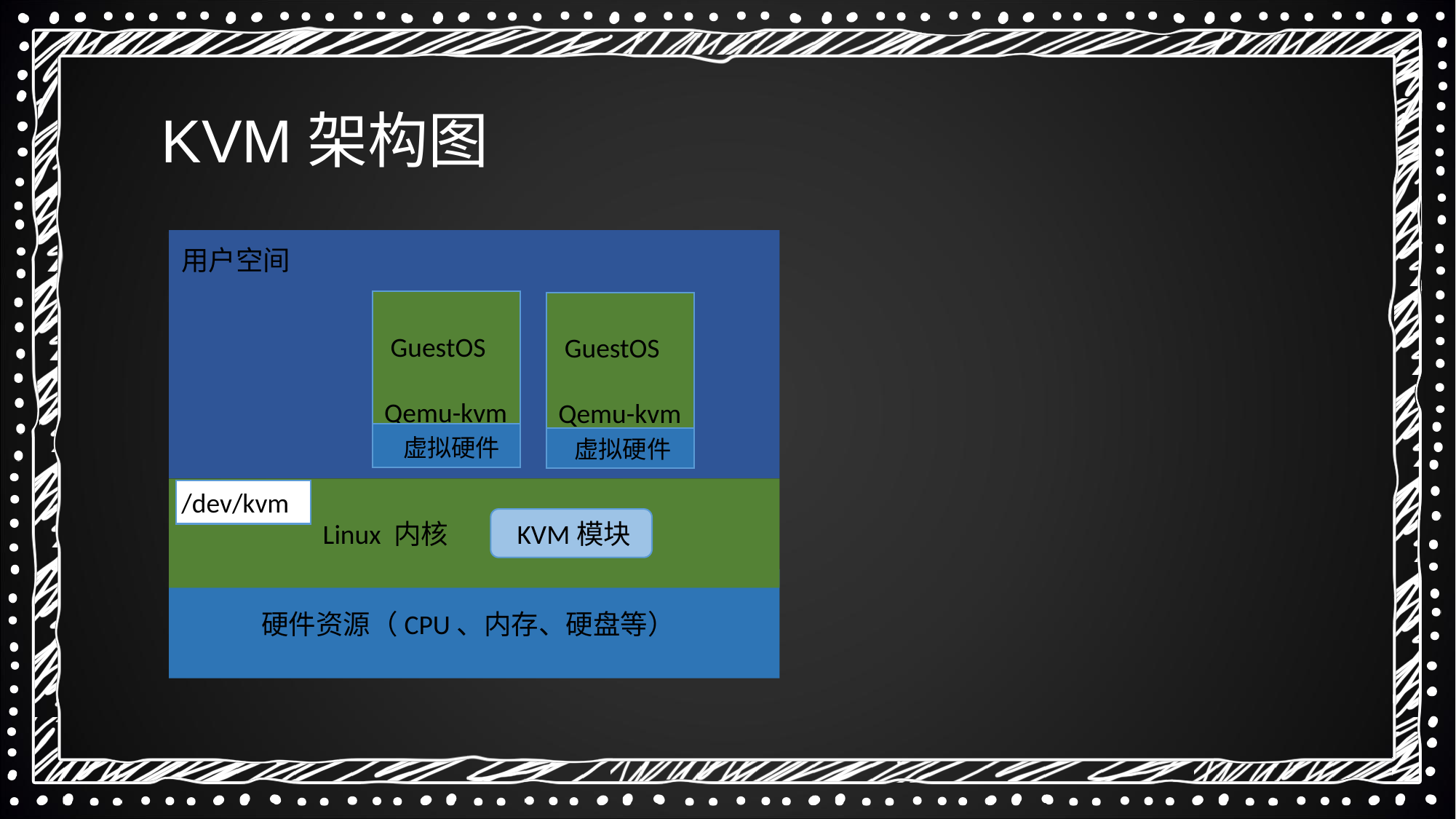

KVM架构图

用户空间

  GuestOS

 Qemu-kvm

  GuestOS

 Qemu-kvm

   虚拟硬件
   虚拟硬件

                        Linux 内核

/dev/kvm
   KVM模块

             硬件资源（CPU、内存、硬盘等）